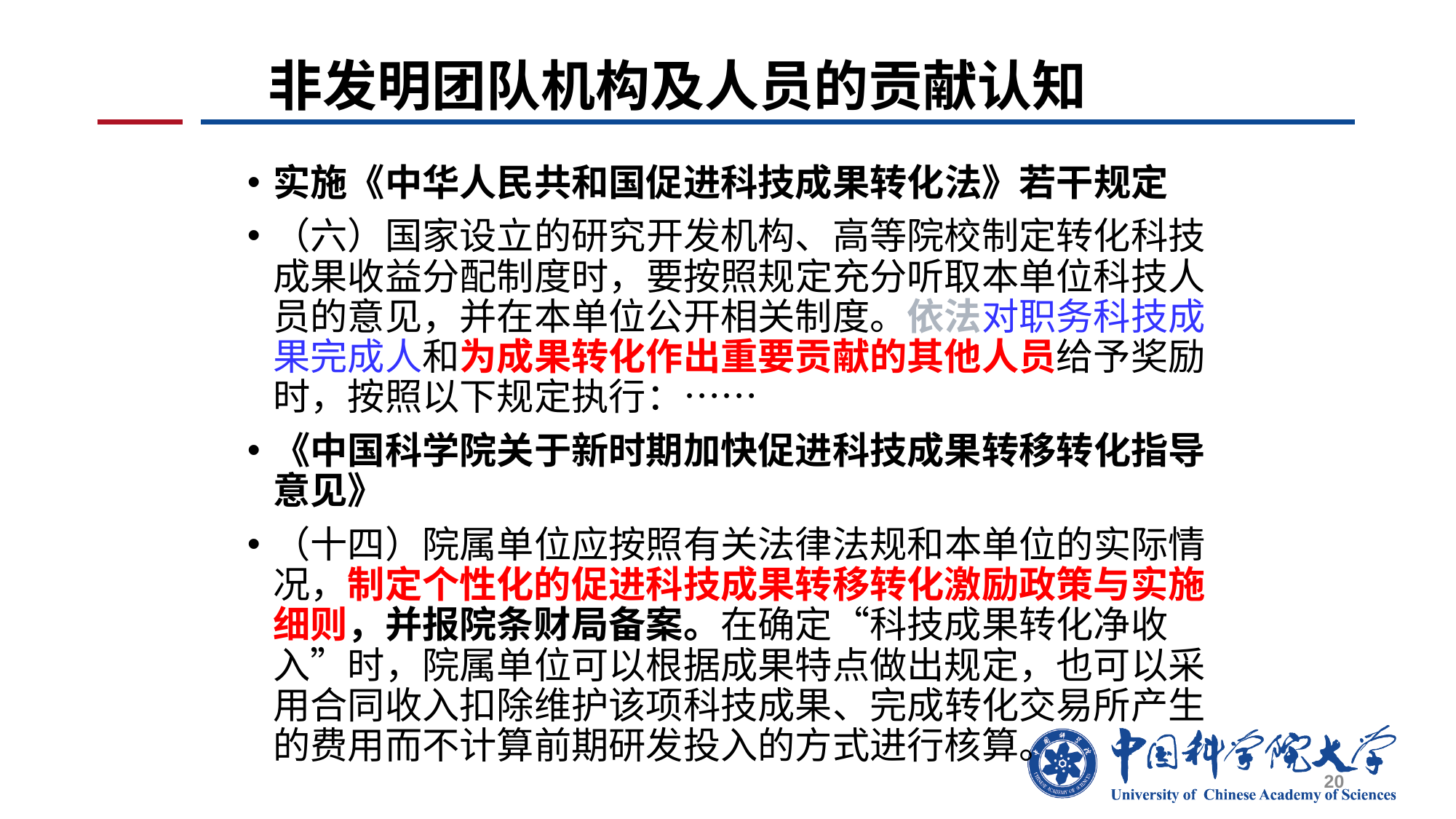

20

# 非发明团队机构及人员的贡献认知
实施《中华人民共和国促进科技成果转化法》若干规定
（六）国家设立的研究开发机构、高等院校制定转化科技成果收益分配制度时，要按照规定充分听取本单位科技人员的意见，并在本单位公开相关制度。依法对职务科技成果完成人和为成果转化作出重要贡献的其他人员给予奖励时，按照以下规定执行：……
《中国科学院关于新时期加快促进科技成果转移转化指导意见》
（十四）院属单位应按照有关法律法规和本单位的实际情况，制定个性化的促进科技成果转移转化激励政策与实施细则，并报院条财局备案。在确定“科技成果转化净收入”时，院属单位可以根据成果特点做出规定，也可以采用合同收入扣除维护该项科技成果、完成转化交易所产生的费用而不计算前期研发投入的方式进行核算。